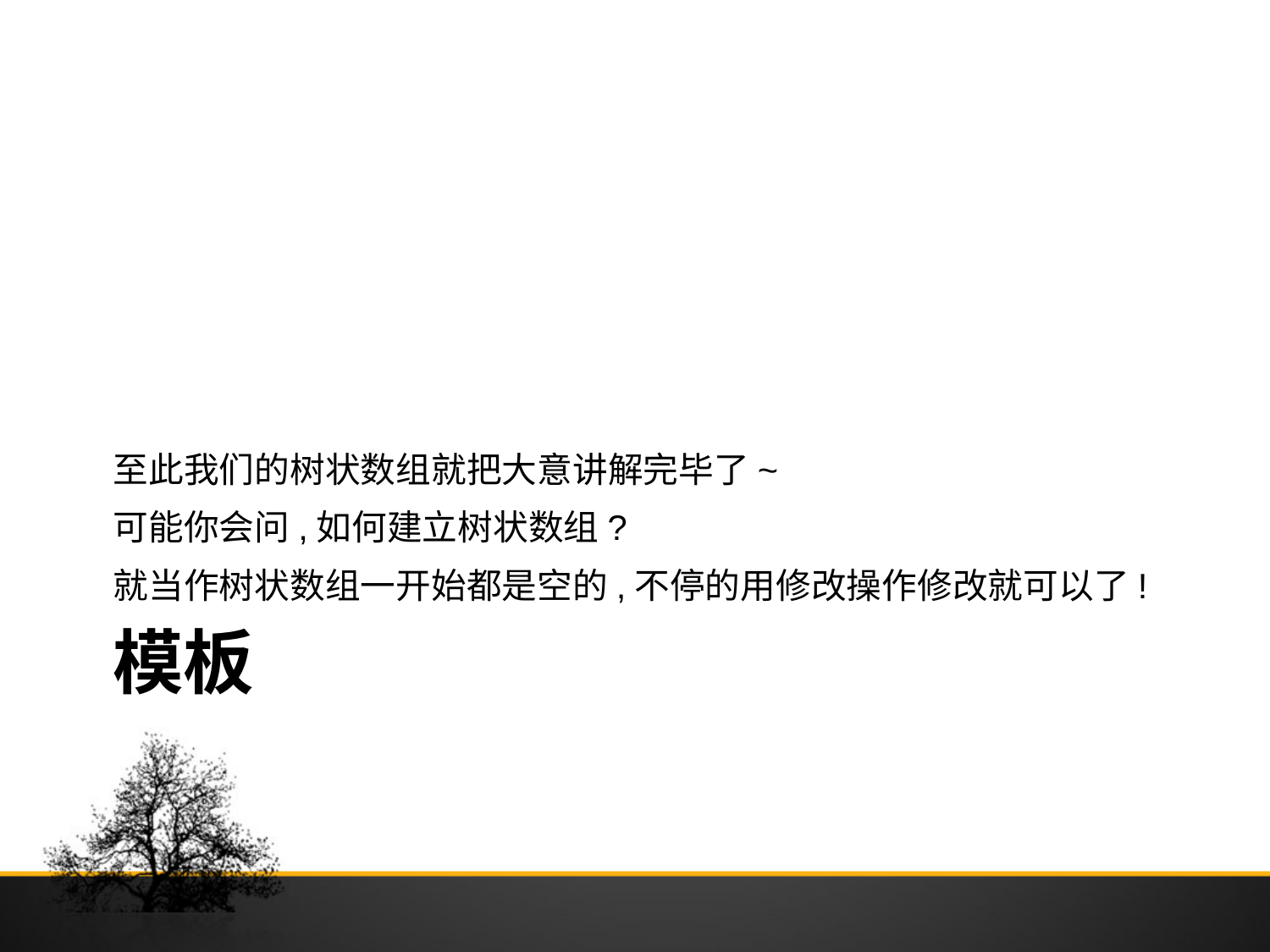

至此我们的树状数组就把大意讲解完毕了~
可能你会问,如何建立树状数组?
就当作树状数组一开始都是空的,不停的用修改操作修改就可以了!
# 模板